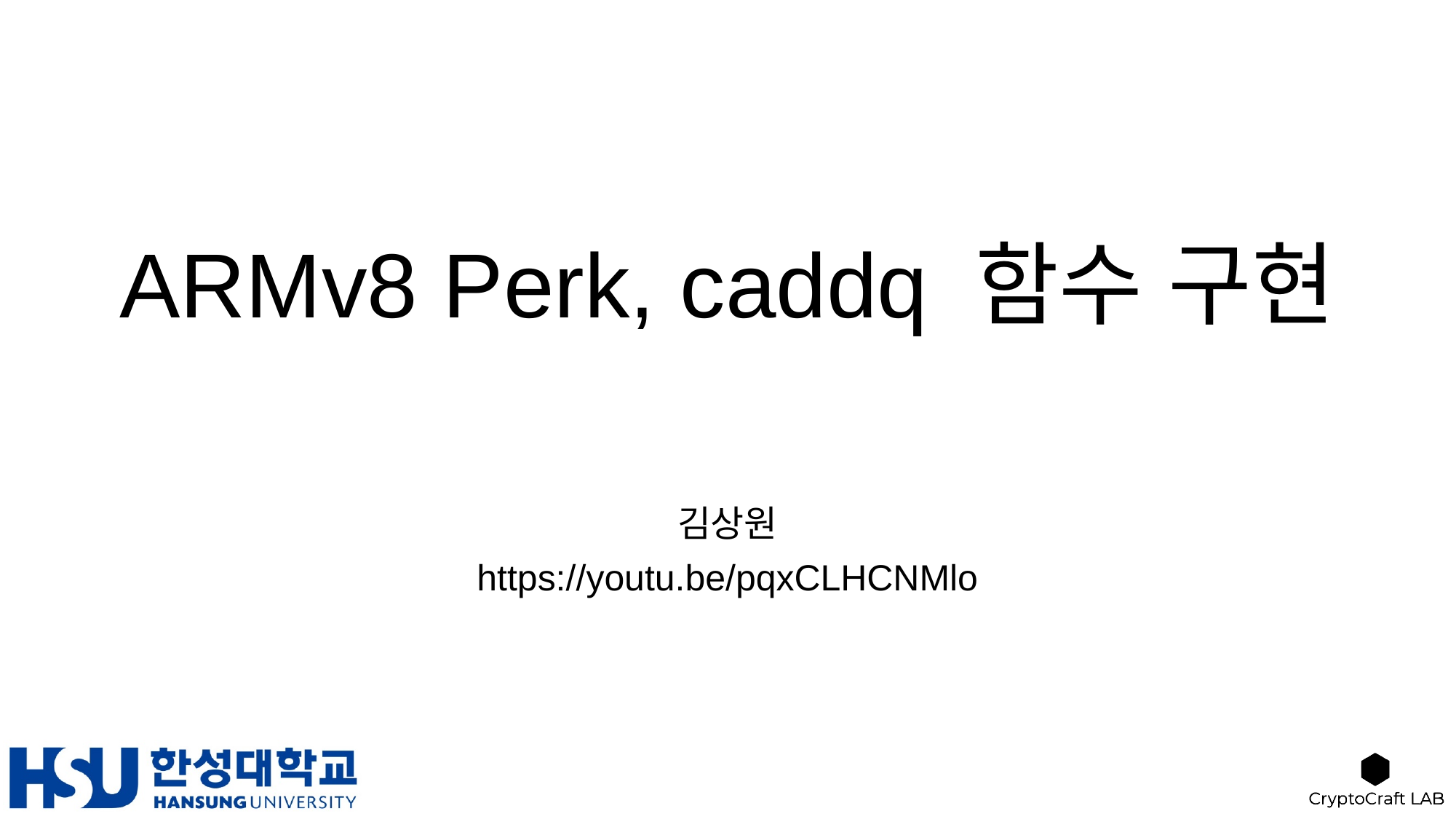

# ARMv8 Perk, caddq 함수 구현
김상원
https://youtu.be/pqxCLHCNMlo